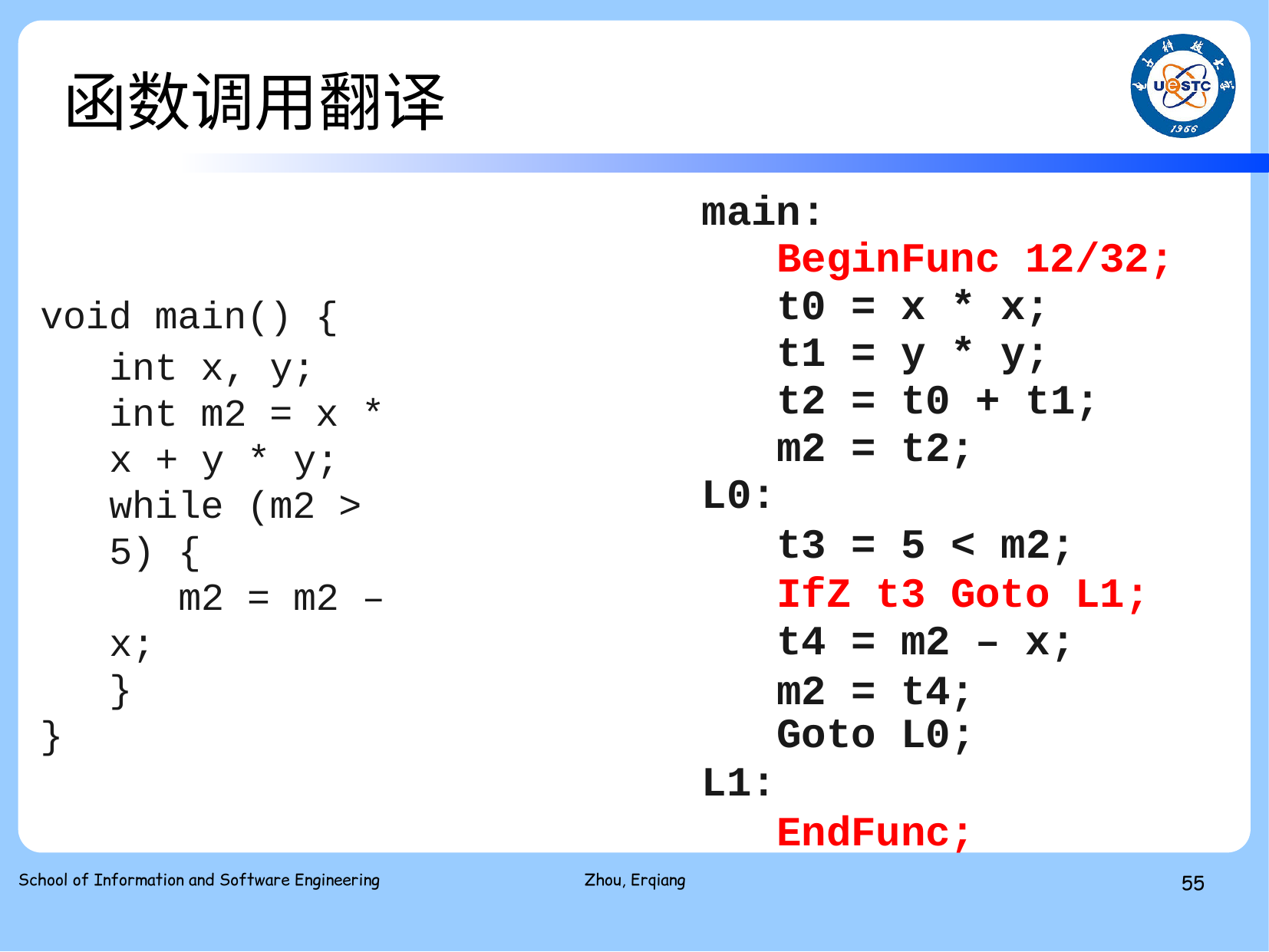

# 函数调用翻译
main:
BeginFunc 12/32;
t0 = x * x;
t1 = y * y;
t2 = t0 + t1;
m2 = t2;
L0:
t3 = 5 < m2;
IfZ t3 Goto L1;  t4 = m2 – x;
m2 = t4;
Goto L0;
L1:
EndFunc;
void main() {
   int x, y;
int m2 = x * x + y * y;
while (m2 > 5) {
   m2 = m2 – x;
}
}
School of Information and Software Engineering
Zhou, Erqiang
55